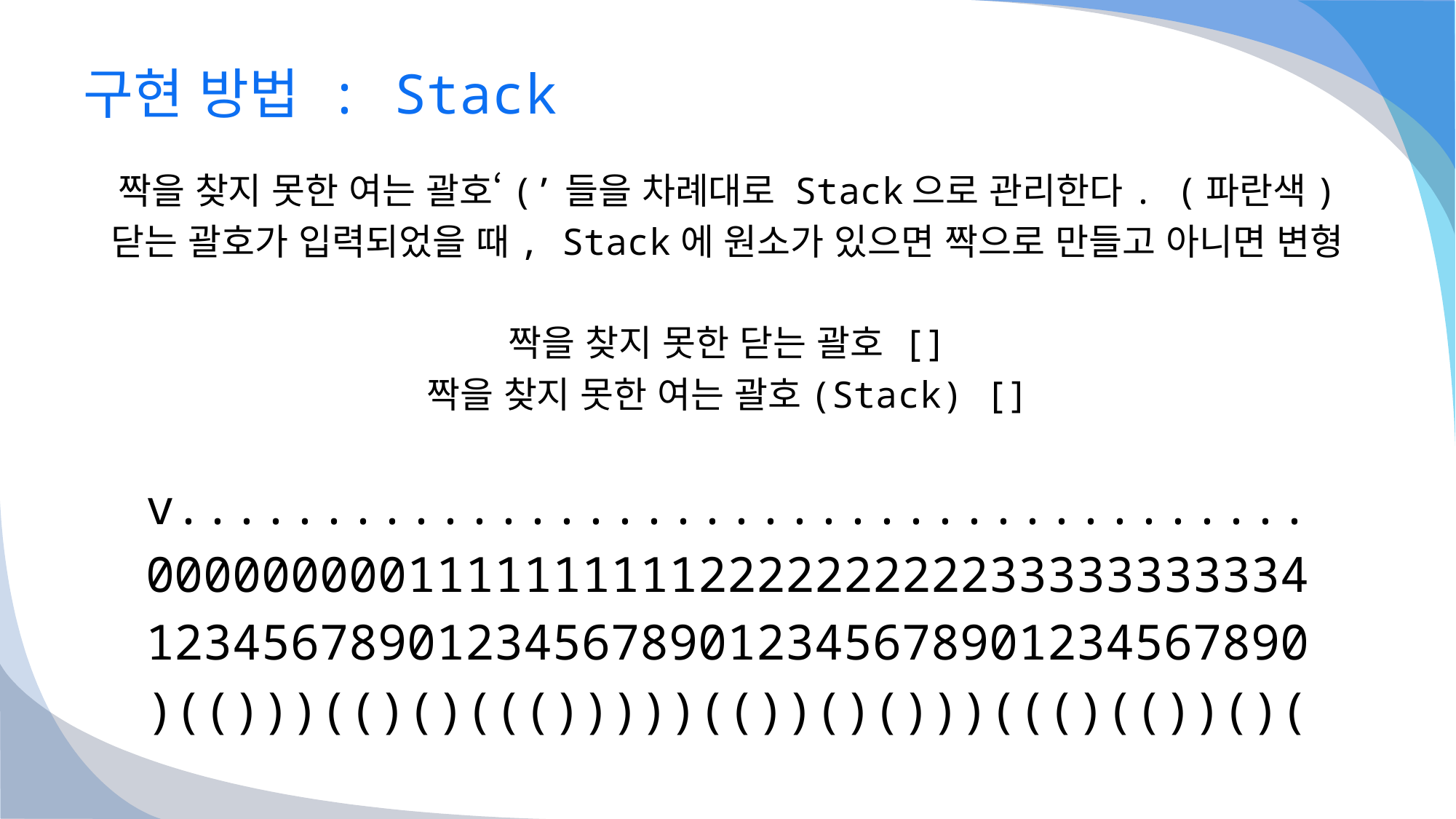

# 구현 방법 : Stack
짝을 찾지 못한 여는 괄호‘(’들을 차례대로 Stack으로 관리한다. (파란색)
닫는 괄호가 입력되었을 때, Stack에 원소가 있으면 짝으로 만들고 아니면 변형

짝을 찾지 못한 닫는 괄호 []
짝을 찾지 못한 여는 괄호(Stack) []

v.......................................
0000000001111111111222222222233333333334
1234567890123456789012345678901234567890
)(()))(()()((()))))(())()()))((()(())()(